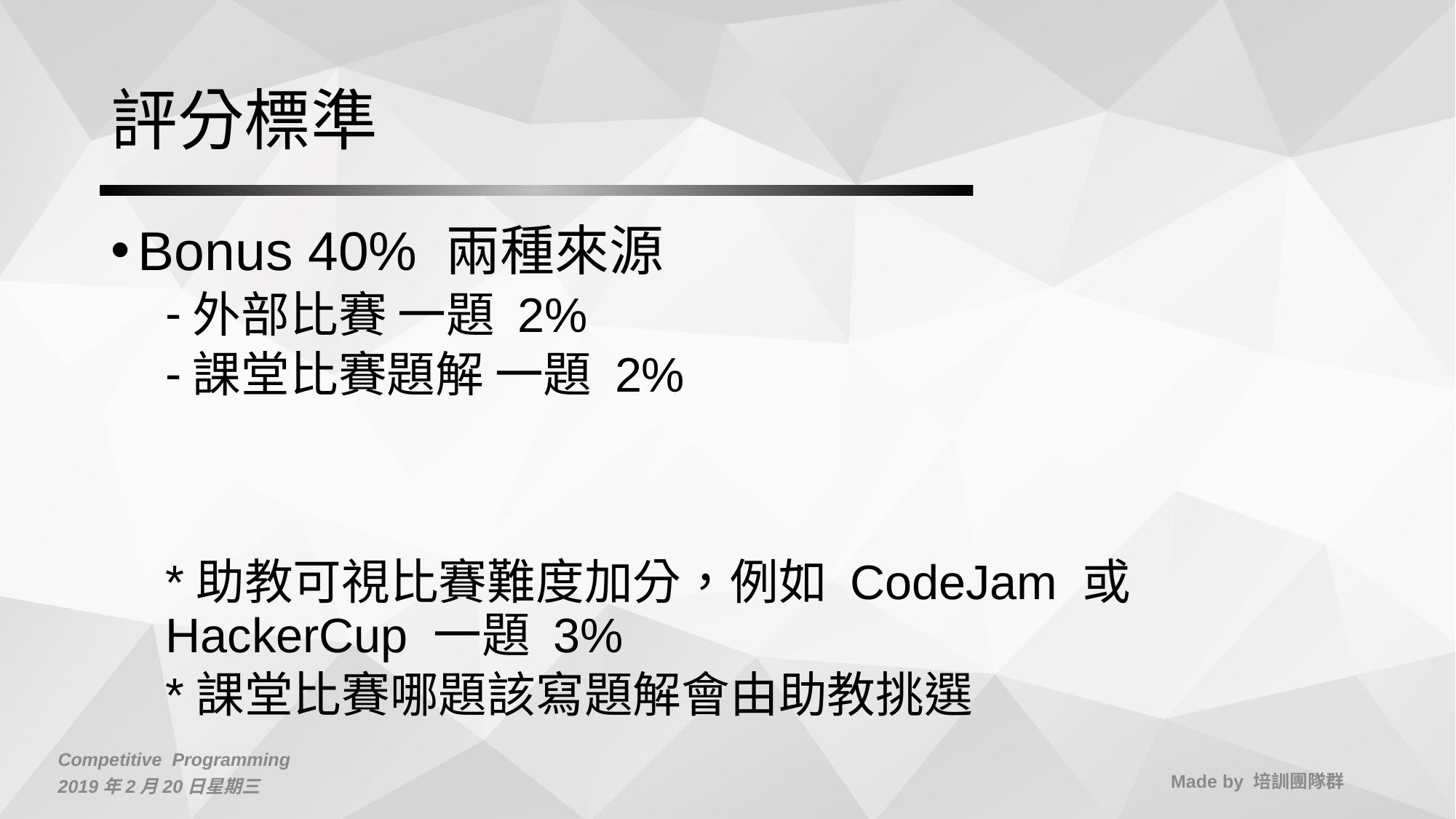

# 評分標準
Bonus 40% 兩種來源
外部比賽 一題 2%
課堂比賽題解 一題 2%

*助教可視比賽難度加分，例如 CodeJam 或 HackerCup 一題 3%
*課堂比賽哪題該寫題解會由助教挑選